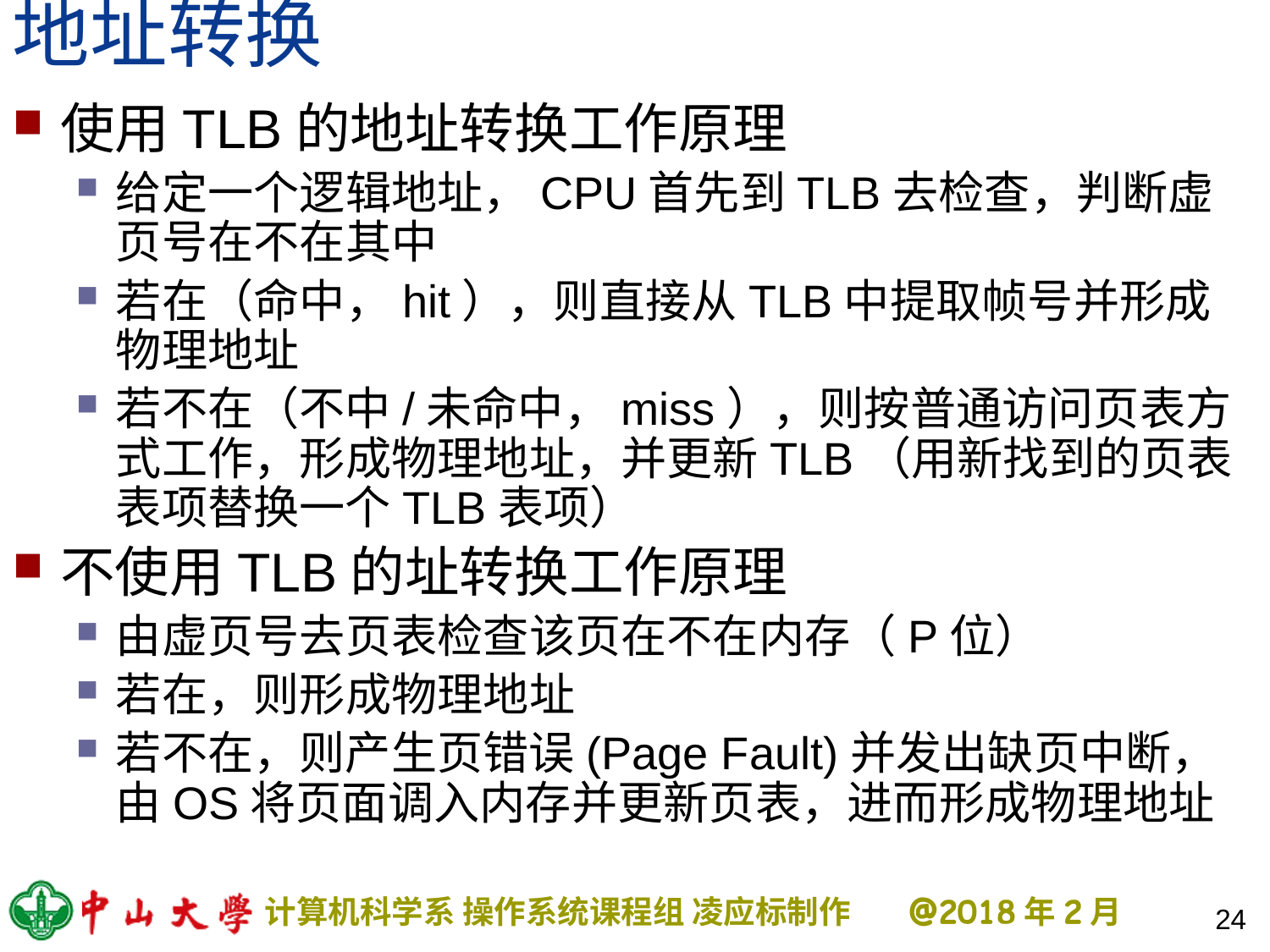

# 地址转换
使用TLB的地址转换工作原理
给定一个逻辑地址，CPU首先到TLB去检查，判断虚页号在不在其中
若在（命中，hit），则直接从TLB中提取帧号并形成物理地址
若不在（不中/未命中，miss），则按普通访问页表方式工作，形成物理地址，并更新TLB（用新找到的页表表项替换一个TLB表项）
不使用TLB的址转换工作原理
由虚页号去页表检查该页在不在内存（P位）
若在，则形成物理地址
若不在，则产生页错误(Page Fault)并发出缺页中断，由OS将页面调入内存并更新页表，进而形成物理地址
24